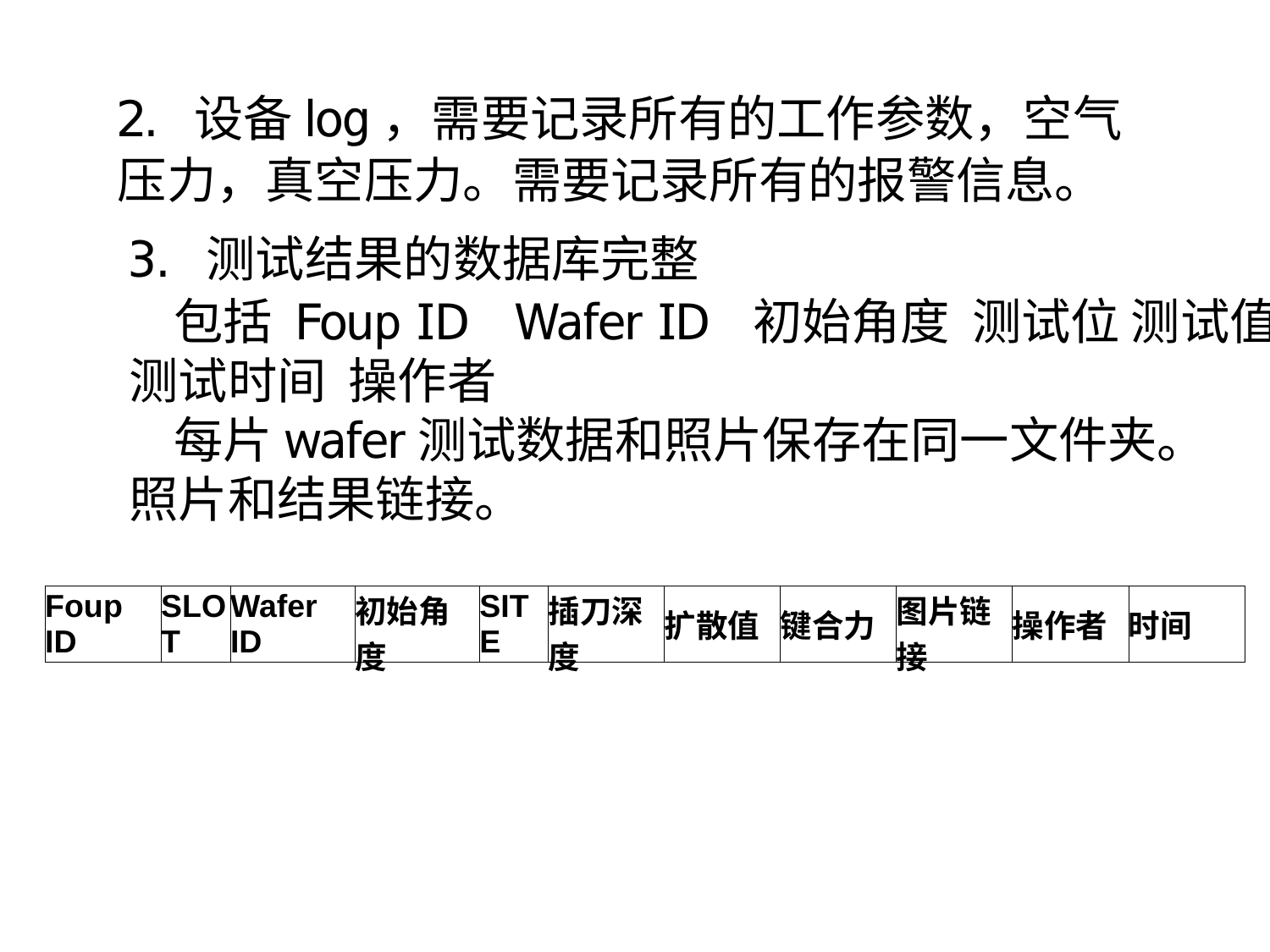

2. 设备log，需要记录所有的工作参数，空气压力，真空压力。需要记录所有的报警信息。
3. 测试结果的数据库完整
   包括 Foup ID   Wafer ID  初始角度  测试位 测试值
测试时间  操作者
   每片wafer测试数据和照片保存在同一文件夹。
照片和结果链接。
| Foup ID | SLOT | Wafer ID | 初始角度 | SITE | 插刀深度 | 扩散值 | 键合力 | 图片链接 | 操作者 | 时间 |
| --- | --- | --- | --- | --- | --- | --- | --- | --- | --- | --- |